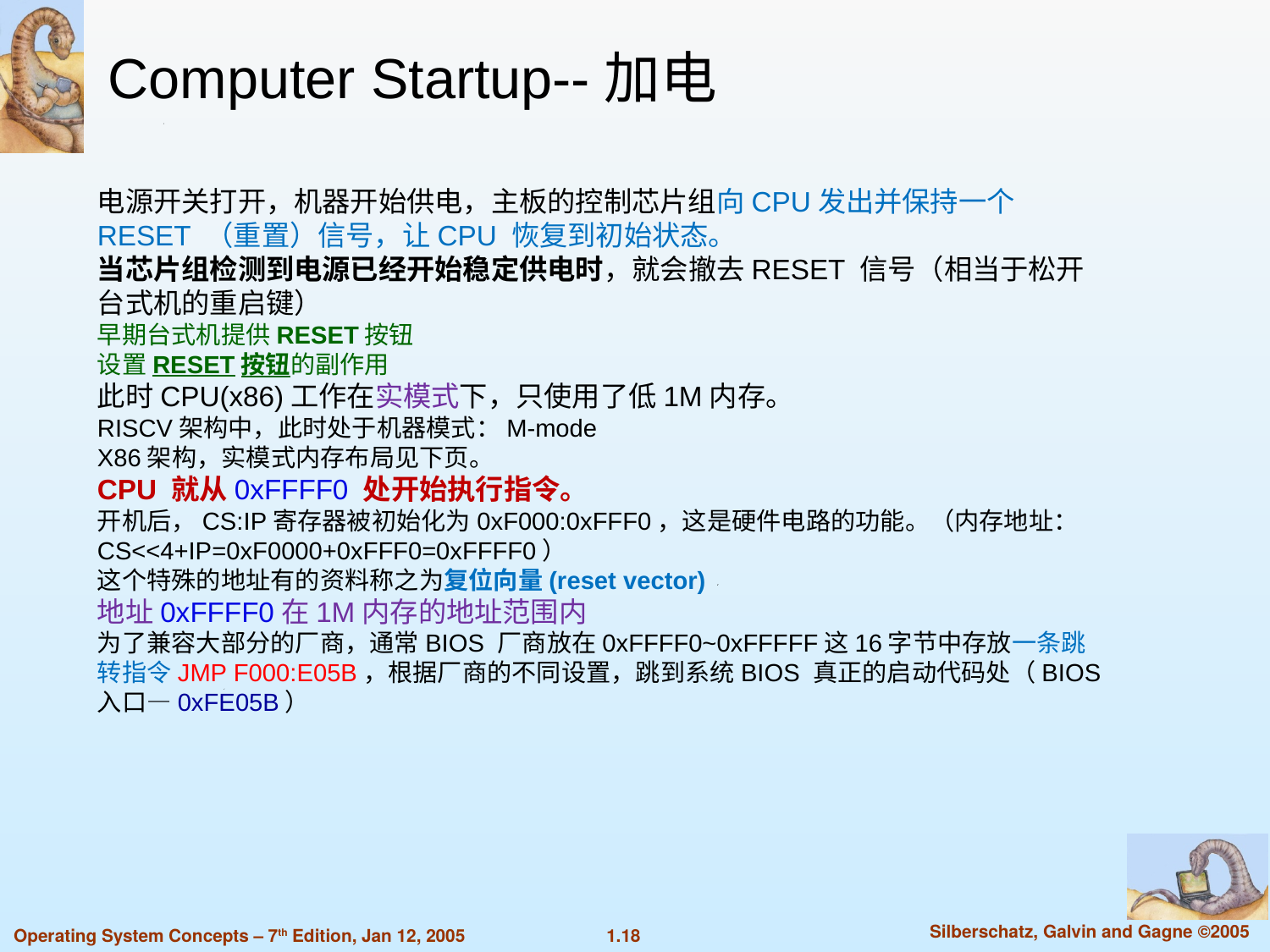

Computer Startup--加电
电源开关打开，机器开始供电，主板的控制芯片组向CPU发出并保持一个RESET （重置）信号，让CPU 恢复到初始状态。
当芯片组检测到电源已经开始稳定供电时，就会撤去RESET 信号（相当于松开台式机的重启键）
早期台式机提供RESET按钮
设置RESET按钮的副作用
此时CPU(x86)工作在实模式下，只使用了低1M内存。
RISCV架构中，此时处于机器模式：M-mode
X86架构，实模式内存布局见下页。
CPU 就从0xFFFF0 处开始执行指令。
开机后，CS:IP寄存器被初始化为0xF000:0xFFF0，这是硬件电路的功能。（内存地址：CS<<4+IP=0xF0000+0xFFF0=0xFFFF0）
这个特殊的地址有的资料称之为复位向量(reset vector)
地址0xFFFF0在1M内存的地址范围内
为了兼容大部分的厂商，通常BIOS 厂商放在0xFFFF0~0xFFFFF这16字节中存放一条跳转指令JMP F000:E05B，根据厂商的不同设置，跳到系统BIOS 真正的启动代码处（BIOS入口—0xFE05B）